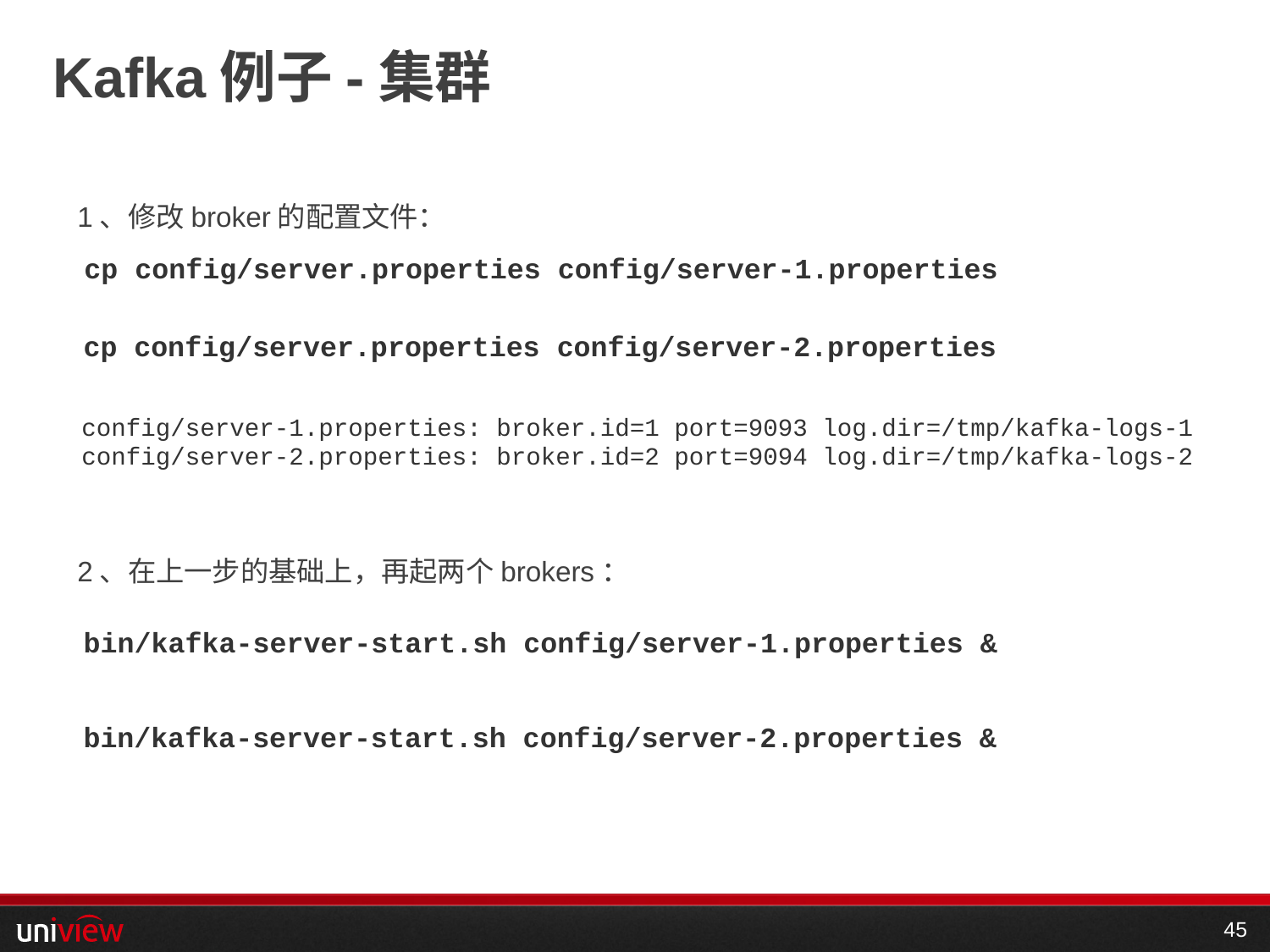

# Kafka例子-集群
1、修改broker的配置文件：

2、在上一步的基础上，再起两个brokers：

cp config/server.properties config/server-1.properties
cp config/server.properties config/server-2.properties
config/server-1.properties: broker.id=1 port=9093 log.dir=/tmp/kafka-logs-1
config/server-2.properties: broker.id=2 port=9094 log.dir=/tmp/kafka-logs-2
bin/kafka-server-start.sh config/server-1.properties &
bin/kafka-server-start.sh config/server-2.properties &